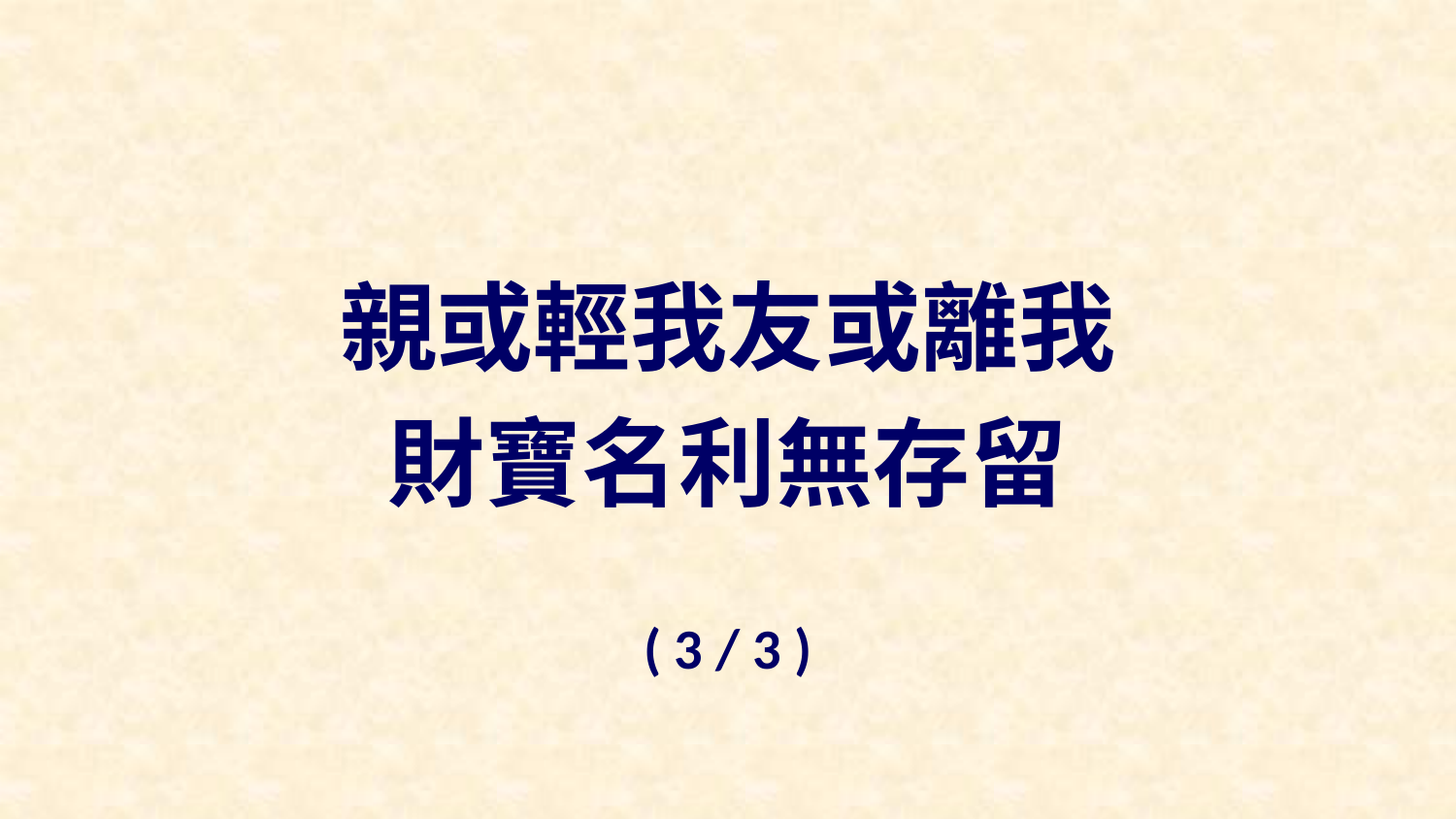

親或輕我友或離我
財寶名利無存留
( 3 / 3 )